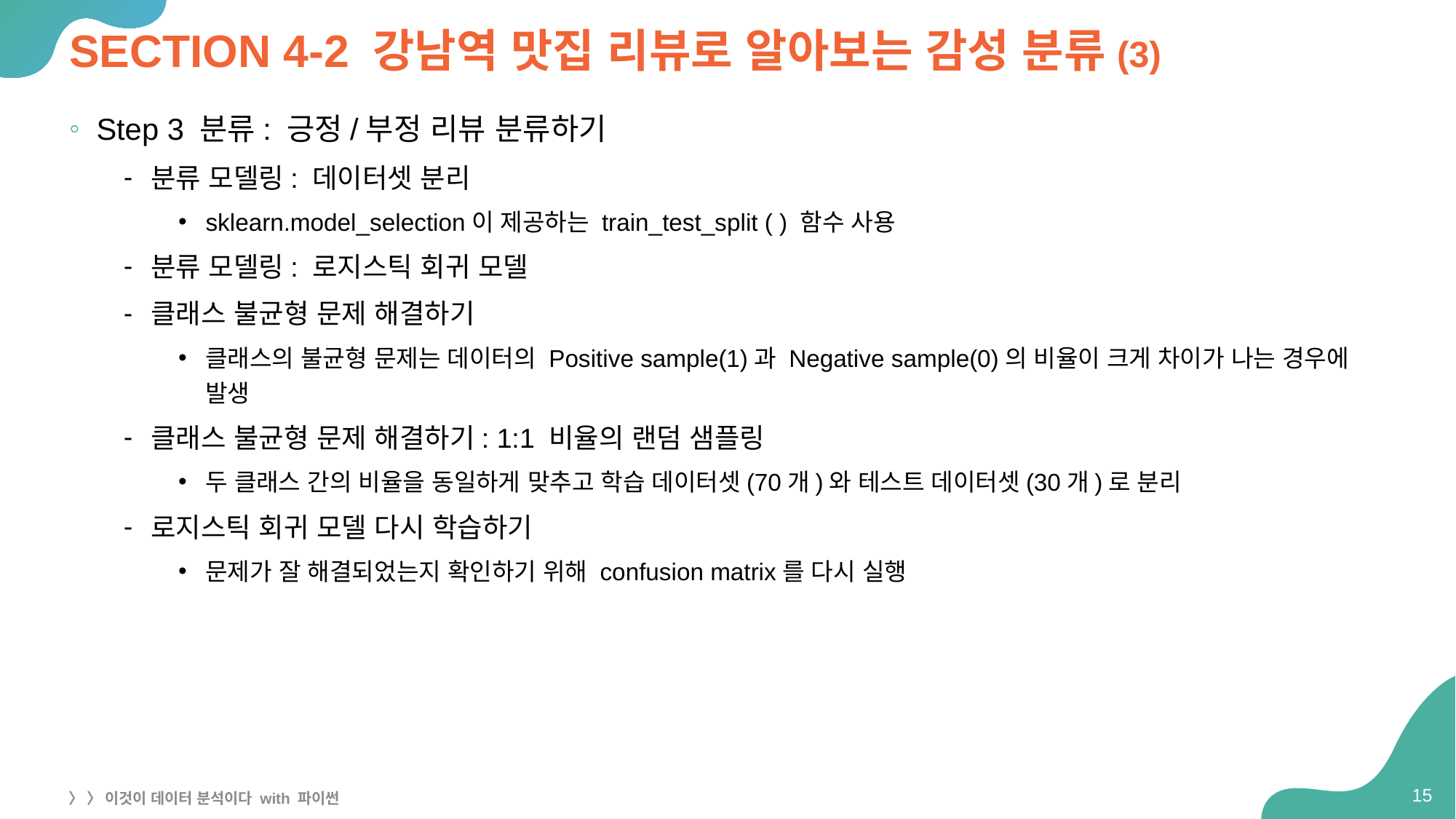

# SECTION 4-2 강남역 맛집 리뷰로 알아보는 감성 분류(3)
Step 3 분류: 긍정/부정 리뷰 분류하기
분류 모델링: 데이터셋 분리
sklearn.model_selection이 제공하는 train_test_split ( ) 함수 사용
분류 모델링: 로지스틱 회귀 모델
클래스 불균형 문제 해결하기
클래스의 불균형 문제는 데이터의 Positive sample(1)과 Negative sample(0)의 비율이 크게 차이가 나는 경우에 발생
클래스 불균형 문제 해결하기: 1:1 비율의 랜덤 샘플링
두 클래스 간의 비율을 동일하게 맞추고 학습 데이터셋(70개)와 테스트 데이터셋(30개)로 분리
로지스틱 회귀 모델 다시 학습하기
문제가 잘 해결되었는지 확인하기 위해 confusion matrix를 다시 실행
15
〉 〉 이것이 데이터 분석이다 with 파이썬